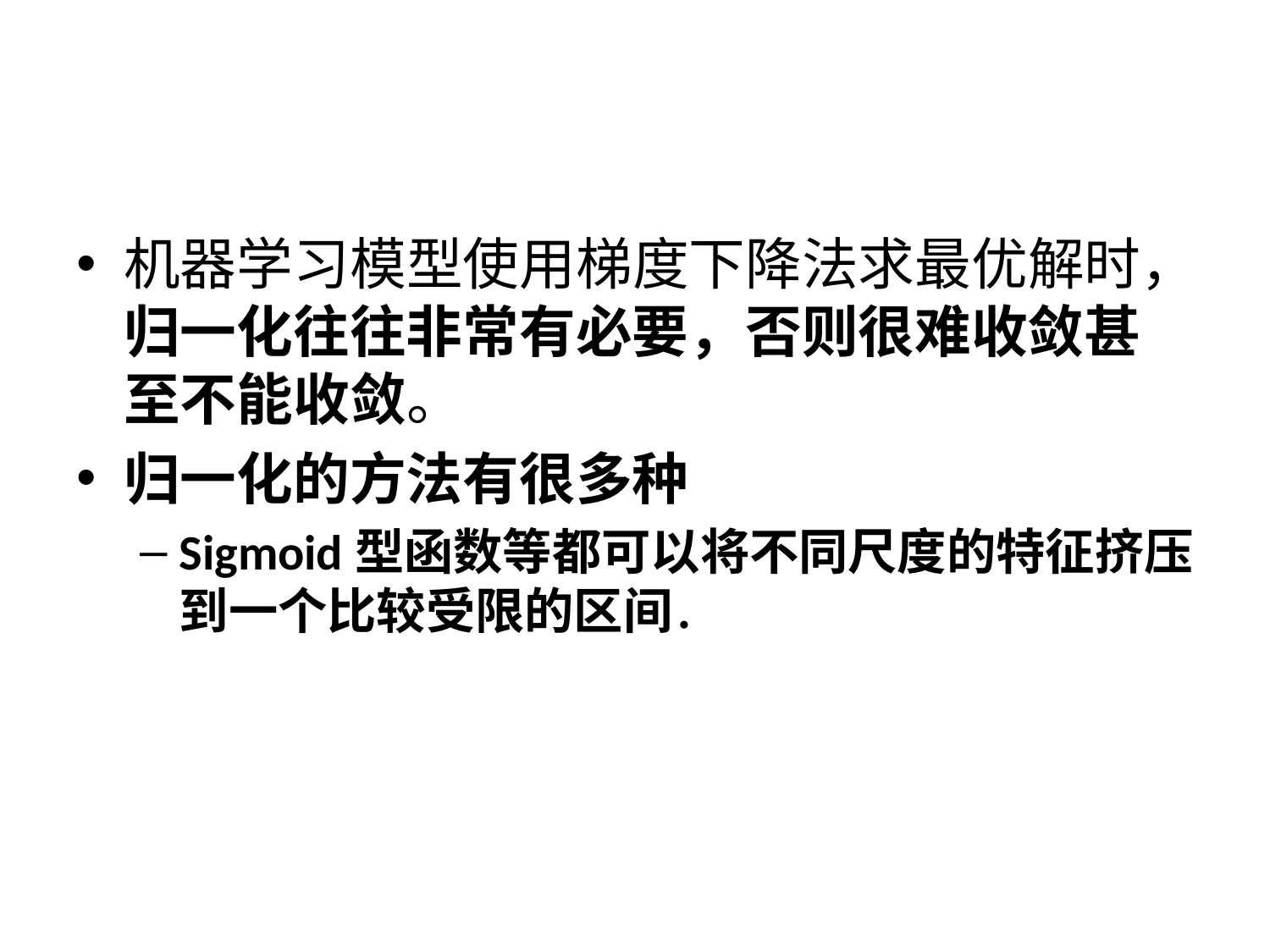

#
机器学习模型使用梯度下降法求最优解时，归一化往往非常有必要，否则很难收敛甚至不能收敛。
归一化的方法有很多种
Sigmoid型函数等都可以将不同尺度的特征挤压到一个比较受限的区间．